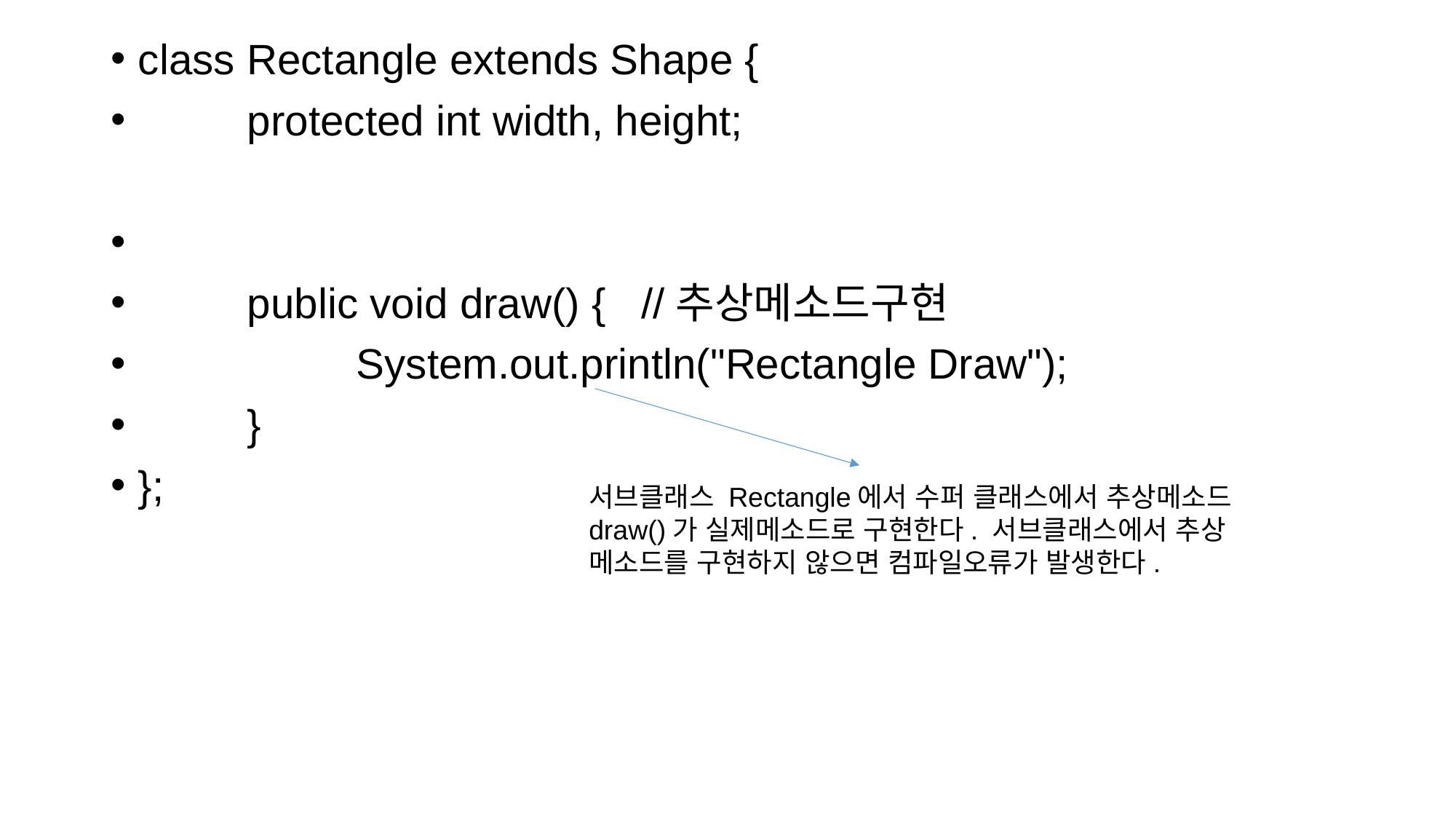

class Rectangle extends Shape {
	protected int width, height;

	public void draw() {   //추상메소드구현
		System.out.println("Rectangle Draw");
	}
};

서브클래스 Rectangle에서 수퍼 클래스에서 추상메소드
draw()가 실제메소드로 구현한다. 서브클래스에서 추상
메소드를 구현하지 않으면 컴파일오류가 발생한다.